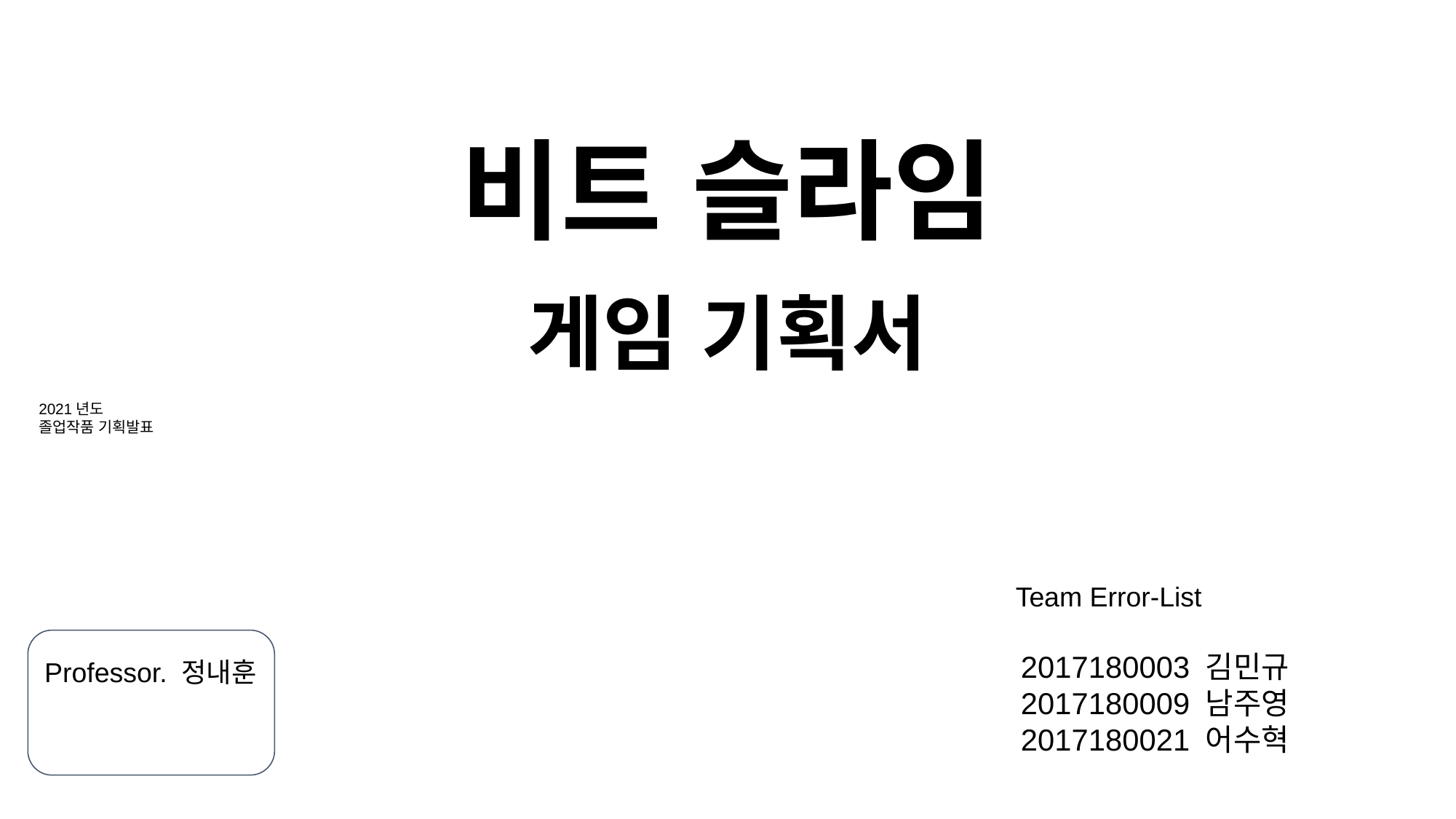

비트 슬라임

게임 기획서
2021년도
졸업작품 기획발표
Team Error-List

2017180003 김민규
2017180009 남주영
2017180021 어수혁
Professor. 정내훈